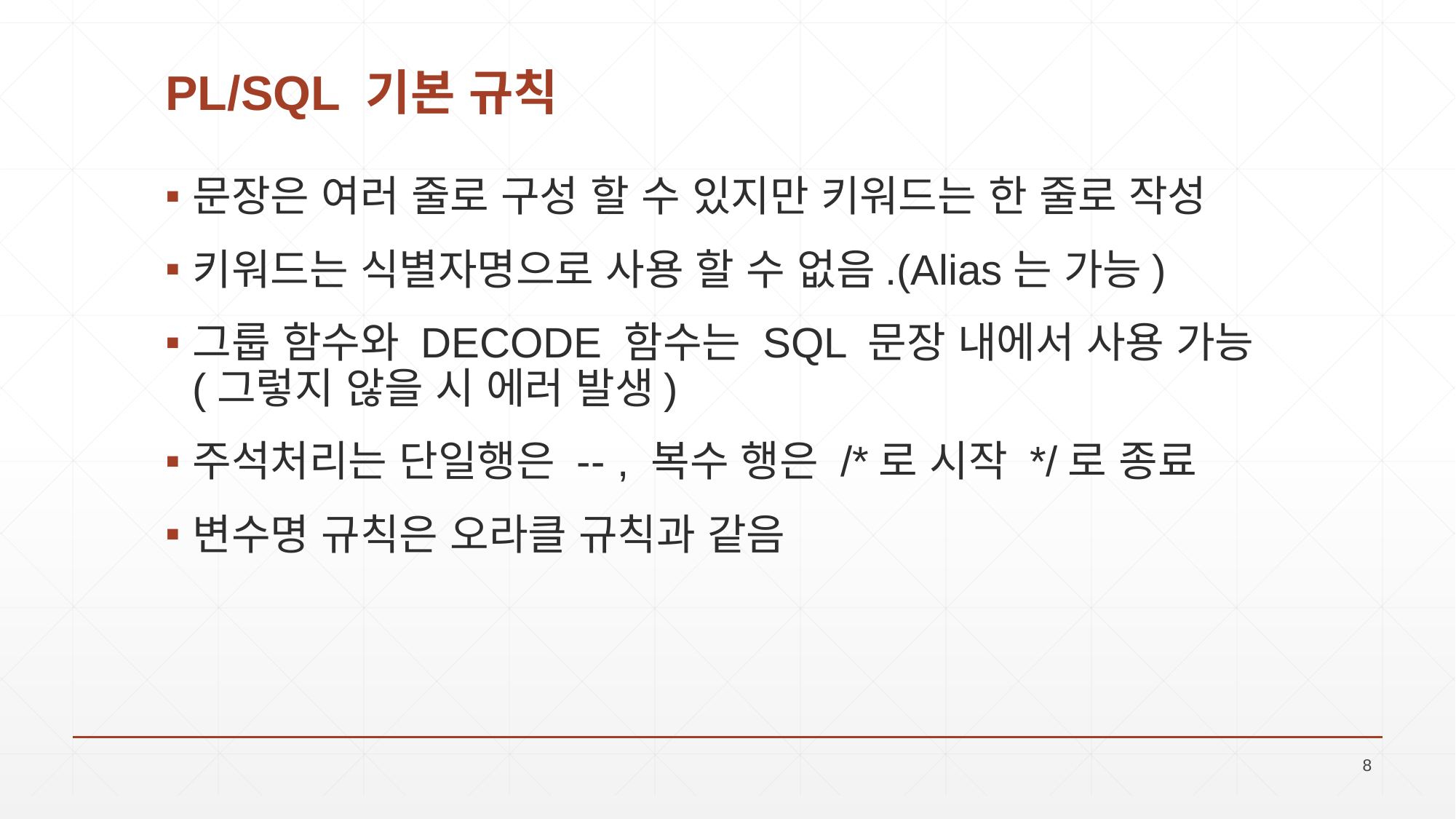

# PL/SQL 기본 규칙
문장은 여러 줄로 구성 할 수 있지만 키워드는 한 줄로 작성
키워드는 식별자명으로 사용 할 수 없음.(Alias는 가능)
그룹 함수와 DECODE 함수는 SQL 문장 내에서 사용 가능
(그렇지 않을 시 에러 발생)
주석처리는 단일행은 -- , 복수 행은 /*로 시작 */로 종료
변수명 규칙은 오라클 규칙과 같음
8